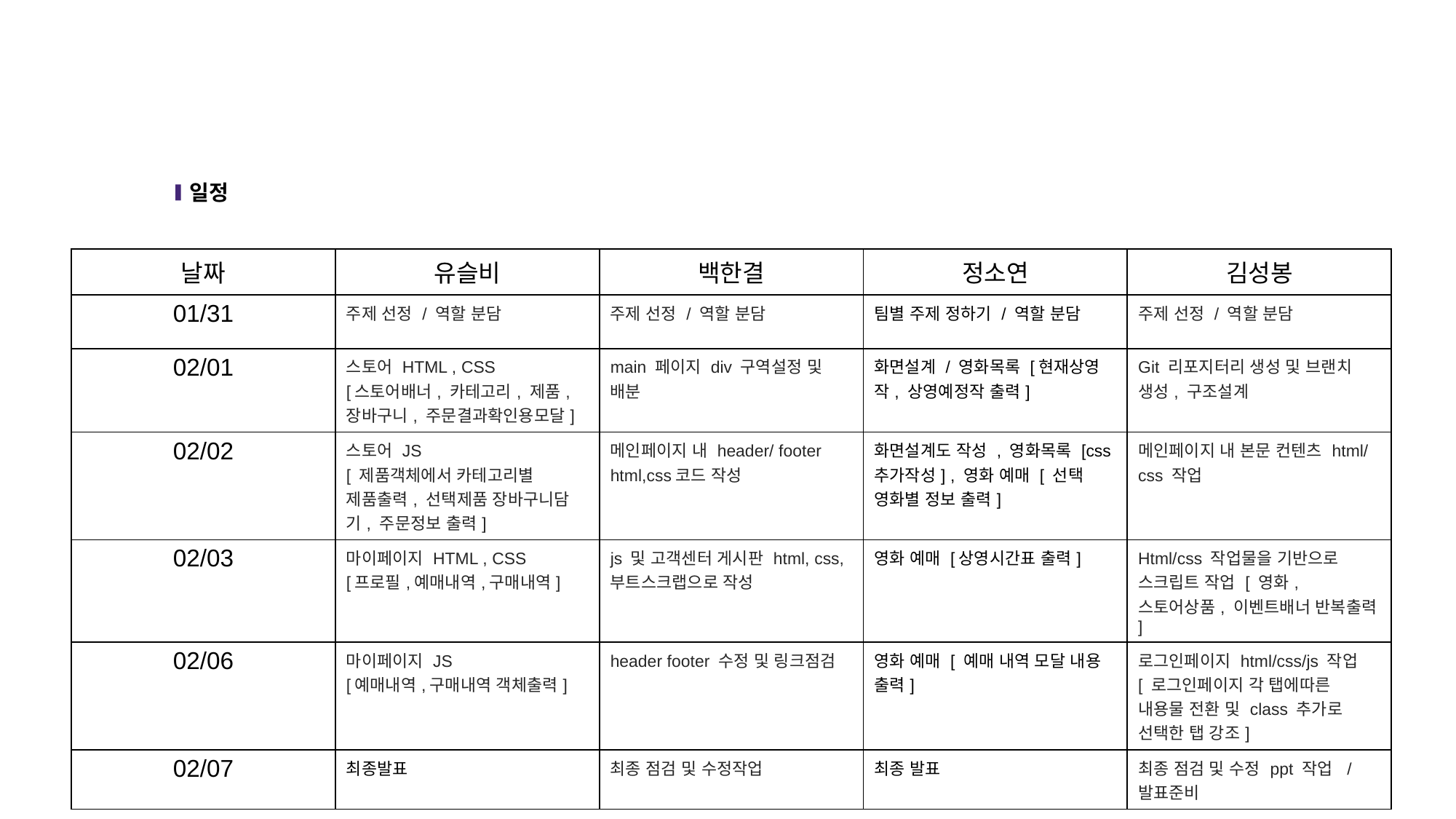

일정

| 날짜 | 유슬비 | 백한결 | 정소연 | 김성봉 |
| --- | --- | --- | --- | --- |
| 01/31 | 주제 선정 / 역할 분담 | 주제 선정 / 역할 분담 | 팀별 주제 정하기 / 역할 분담 | 주제 선정 / 역할 분담 |
| 02/01 | 스토어 HTML , CSS [스토어배너, 카테고리, 제품, 장바구니, 주문결과확인용모달] | main 페이지 div 구역설정 및 배분 | 화면설계 / 영화목록 [현재상영작, 상영예정작 출력] | Git 리포지터리 생성 및 브랜치 생성, 구조설계 |
| 02/02 | 스토어 JS [ 제품객체에서 카테고리별 제품출력, 선택제품 장바구니담기, 주문정보 출력] | 메인페이지 내 header/ footer html,css코드 작성 | 화면설계도 작성 , 영화목록 [css 추가작성] , 영화 예매 [ 선택 영화별 정보 출력] | 메인페이지 내 본문 컨텐츠 html/css 작업 |
| 02/03 | 마이페이지 HTML , CSS [프로필,예매내역,구매내역] | js 및 고객센터 게시판 html, css, 부트스크랩으로 작성 | 영화 예매 [상영시간표 출력] | Html/css 작업물을 기반으로 스크립트 작업 [ 영화, 스토어상품, 이벤트배너 반복출력 ] |
| 02/06 | 마이페이지 JS [예매내역,구매내역 객체출력] | header footer 수정 및 링크점검 | 영화 예매 [ 예매 내역 모달 내용 출력] | 로그인페이지 html/css/js 작업 [ 로그인페이지 각 탭에따른 내용물 전환 및 class 추가로 선택한 탭 강조] |
| 02/07 | 최종발표 | 최종 점검 및 수정작업 | 최종 발표 | 최종 점검 및 수정 ppt 작업 / 발표준비 |